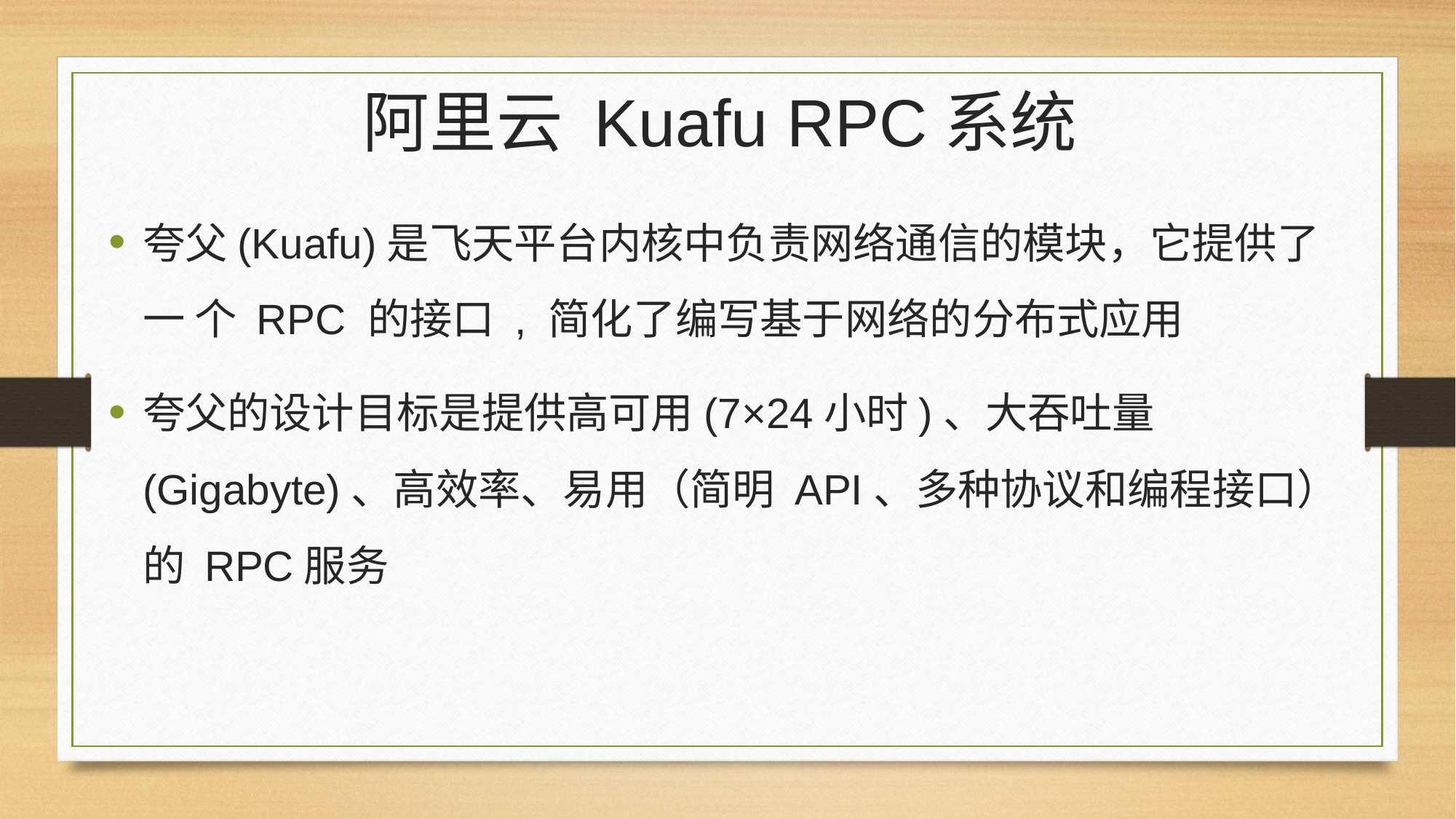

# 阿里云 Kuafu RPC系统
夸父(Kuafu)是飞天平台内核中负责网络通信的模块，它提供了一 个 RPC 的接口 , 简化了编写基于网络的分布式应用
夸父的设计目标是提供高可用(7×24小时)、大吞吐量(Gigabyte)、高效率、易用（简明 API、多种协议和编程接口）的 RPC服务